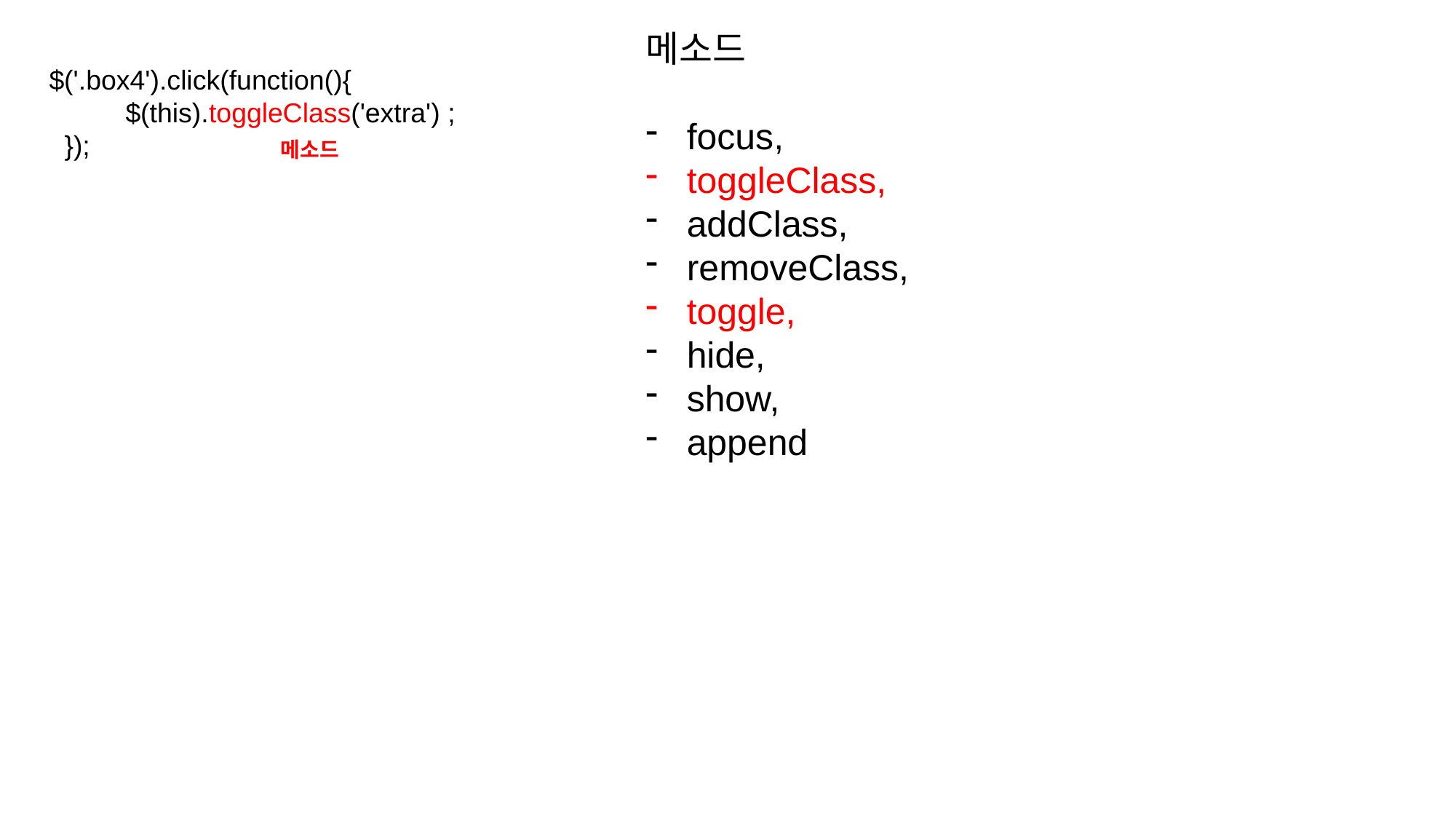

메소드

focus,
toggleClass,
addClass,
removeClass,
toggle,
hide,
show,
append
$('.box4').click(function(){
          $(this).toggleClass('extra') ;
  });
메소드